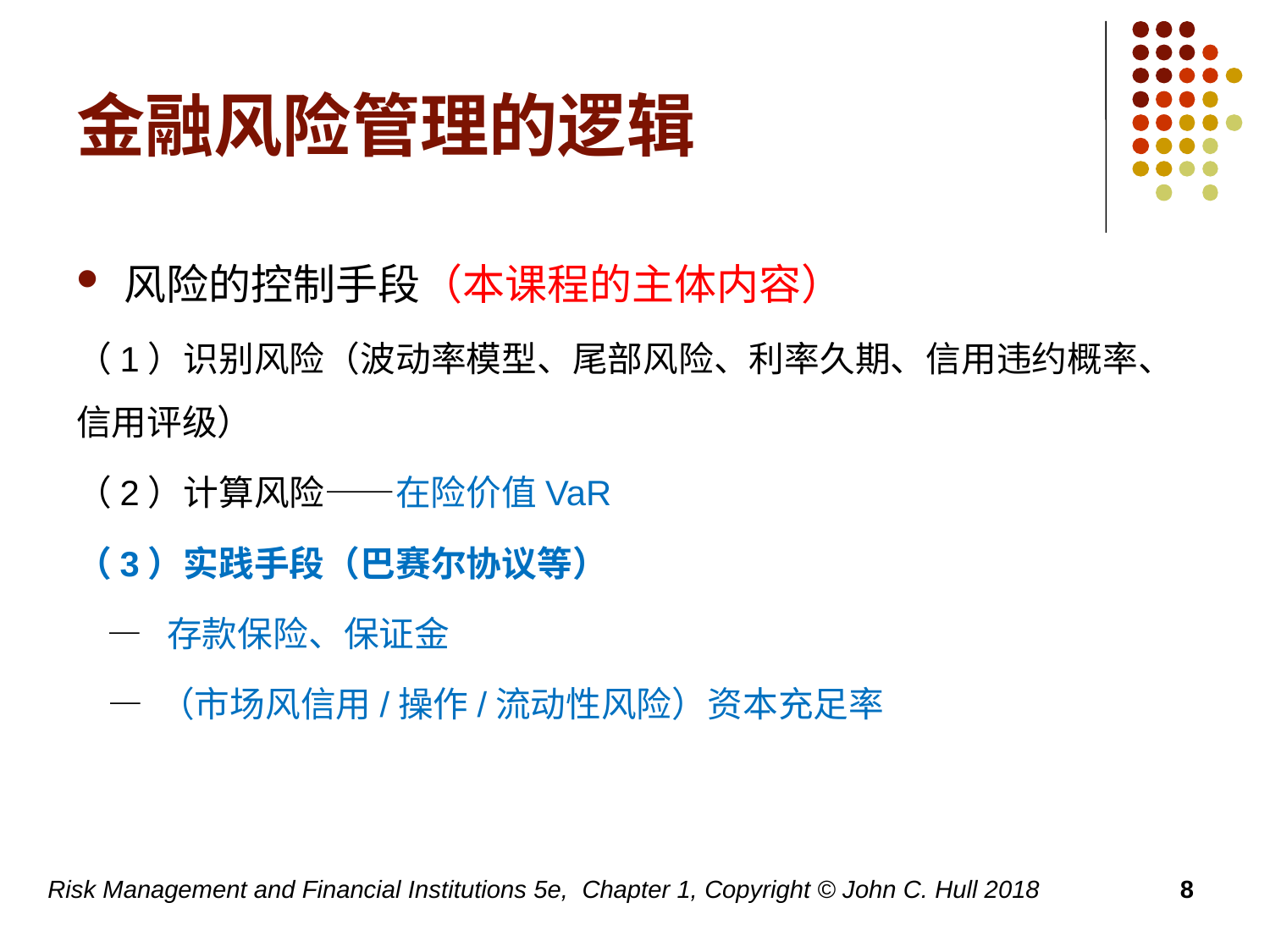

# 金融风险管理的逻辑
风险的控制手段（本课程的主体内容）
（1）识别风险（波动率模型、尾部风险、利率久期、信用违约概率、信用评级）
（2）计算风险——在险价值VaR
（3）实践手段（巴赛尔协议等）
    —  存款保险、保证金
    — （市场风信用/操作/流动性风险）资本充足率

Risk Management and Financial Institutions 5e,  Chapter 1, Copyright © John C. Hull 2018
8